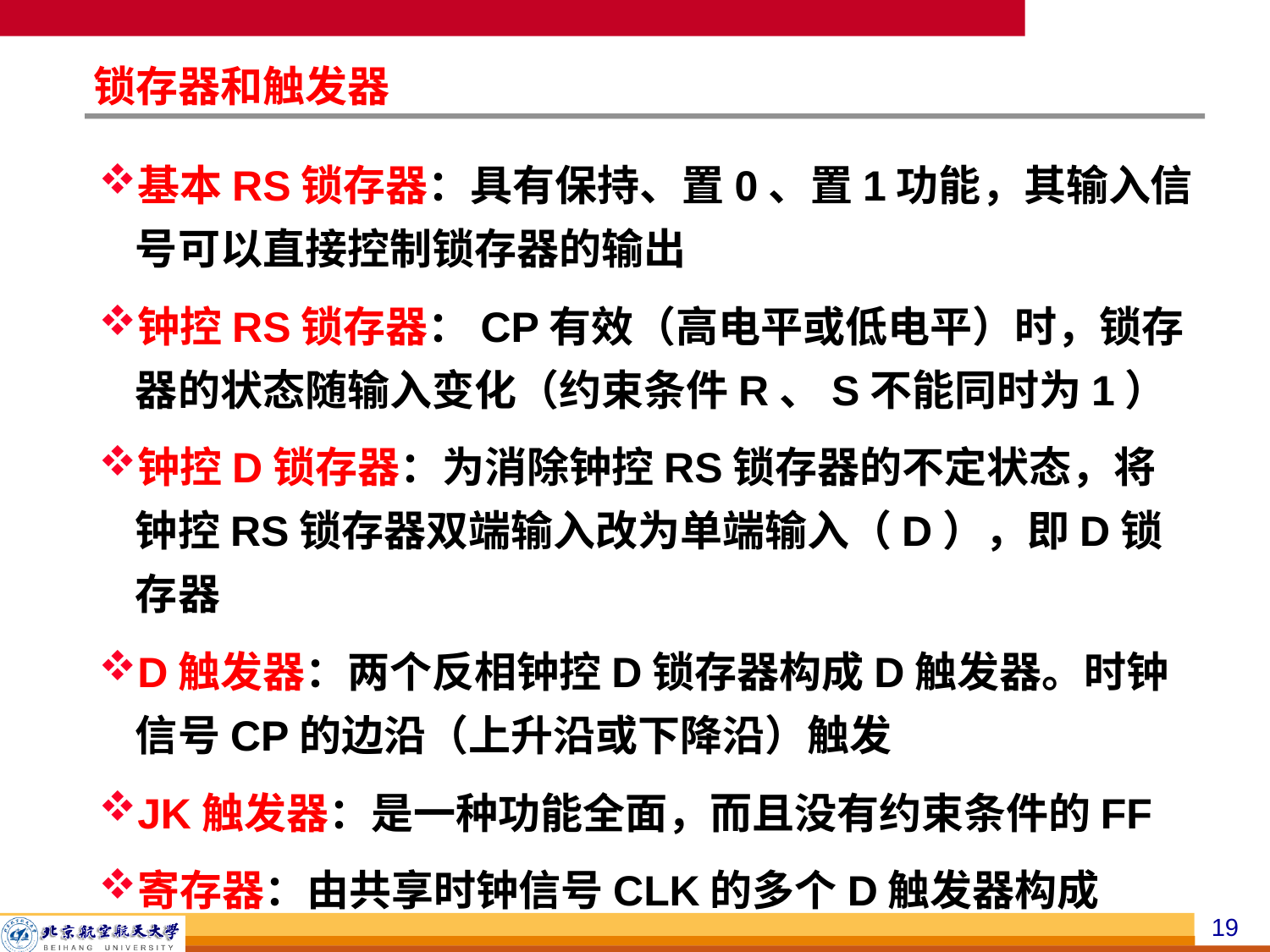

锁存器和触发器
基本RS锁存器：具有保持、置0、置1功能，其输入信号可以直接控制锁存器的输出
钟控RS锁存器：CP有效（高电平或低电平）时，锁存器的状态随输入变化（约束条件R、S不能同时为1）
钟控D锁存器：为消除钟控RS锁存器的不定状态，将钟控RS锁存器双端输入改为单端输入（D），即D锁存器
D触发器：两个反相钟控D锁存器构成D触发器。时钟信号CP的边沿（上升沿或下降沿）触发
JK触发器：是一种功能全面，而且没有约束条件的FF
寄存器：由共享时钟信号CLK的多个D触发器构成